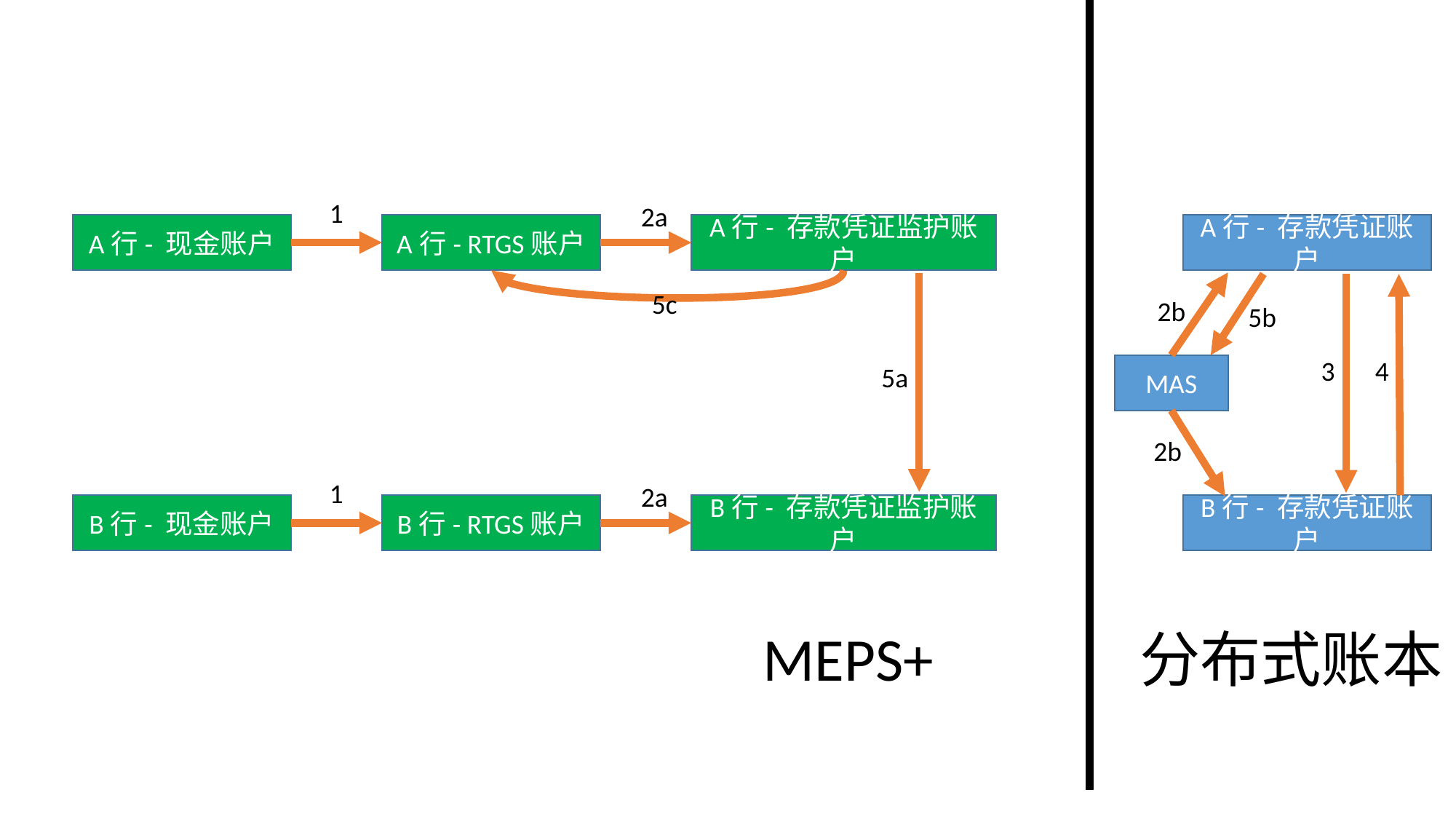

1
2a
A行- 现金账户
A行- RTGS账户
A行- 存款凭证监护账户
A行- 存款凭证账户
5c
2b
5b
3
4
5a
MAS
2b
1
2a
B行- 现金账户
B行- RTGS账户
B行- 存款凭证监护账户
B行- 存款凭证账户
MEPS+
分布式账本
INTERNAL